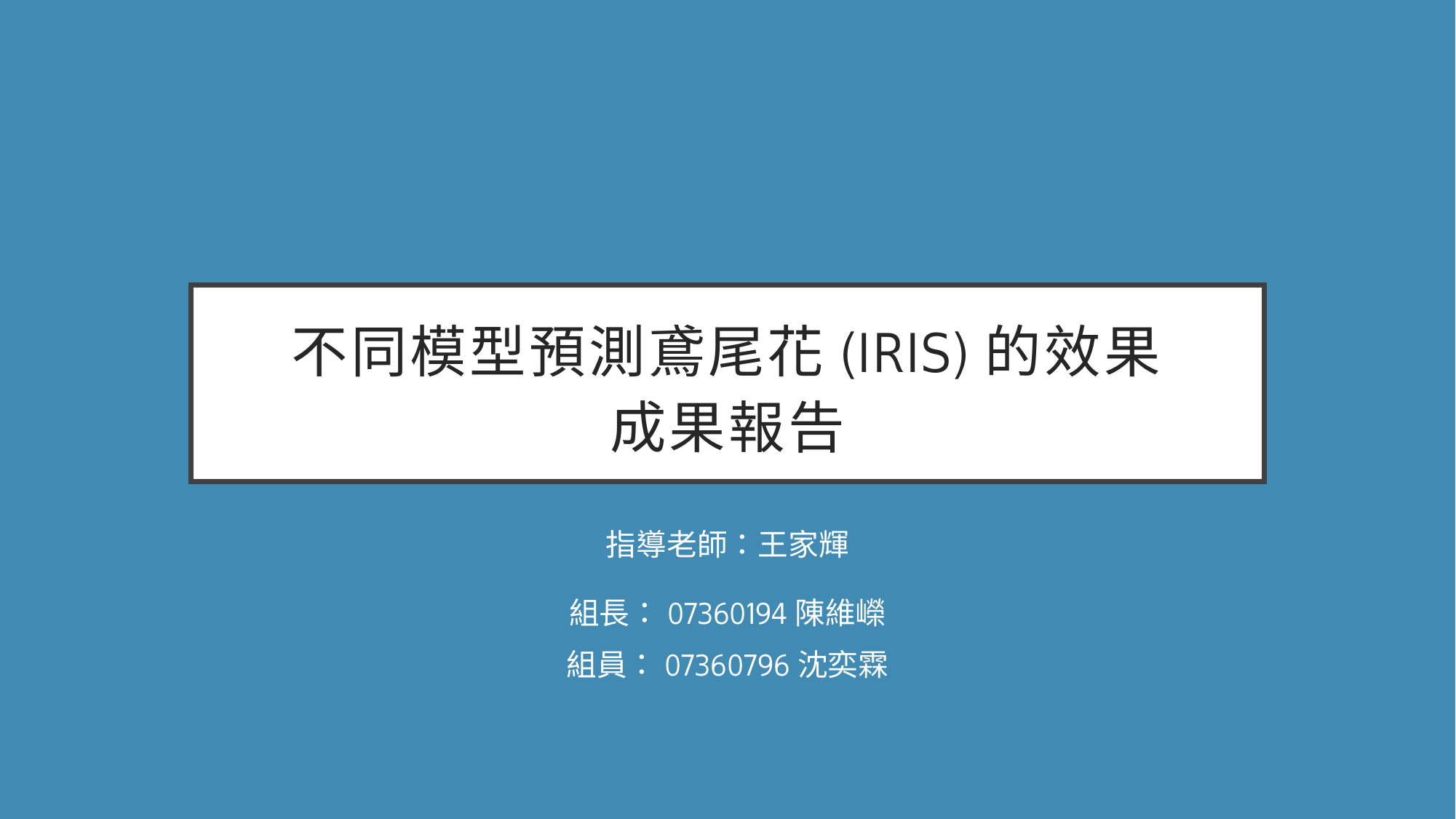

# 不同模型預測鳶尾花(Iris)的效果 成果報告
指導老師：王家輝

組長：07360194陳維嶸
組員：07360796沈奕霖